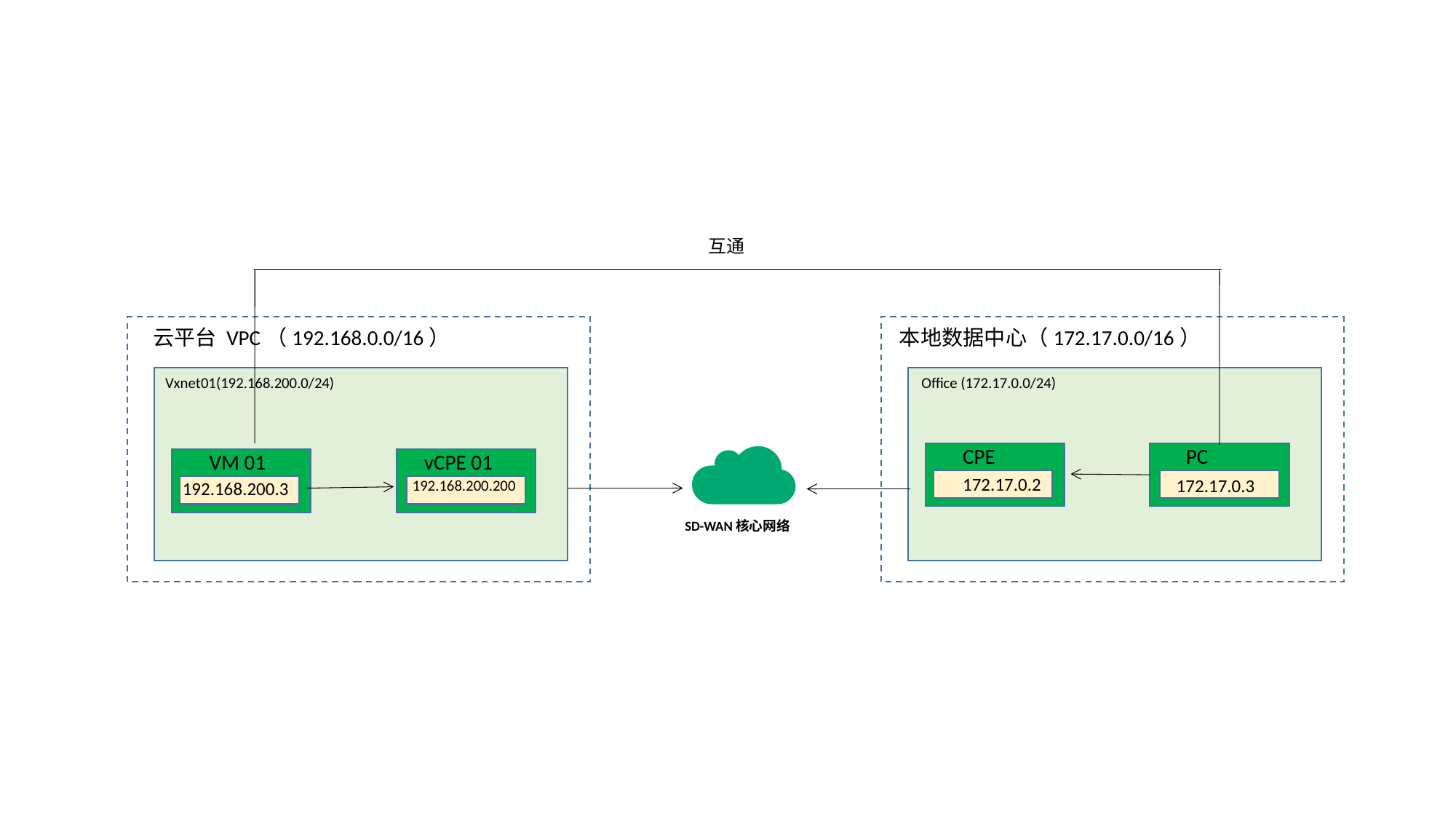

互通

云平台 VPC（192.168.0.0/16）
本地数据中心（172.17.0.0/16）

Vxnet01(192.168.200.0/24)
Office (172.17.0.0/24)
CPE
PC
VM 01
vCPE 01

172.17.0.2
172.17.0.3

192.168.200.200
192.168.200.3

SD-WAN核心网络